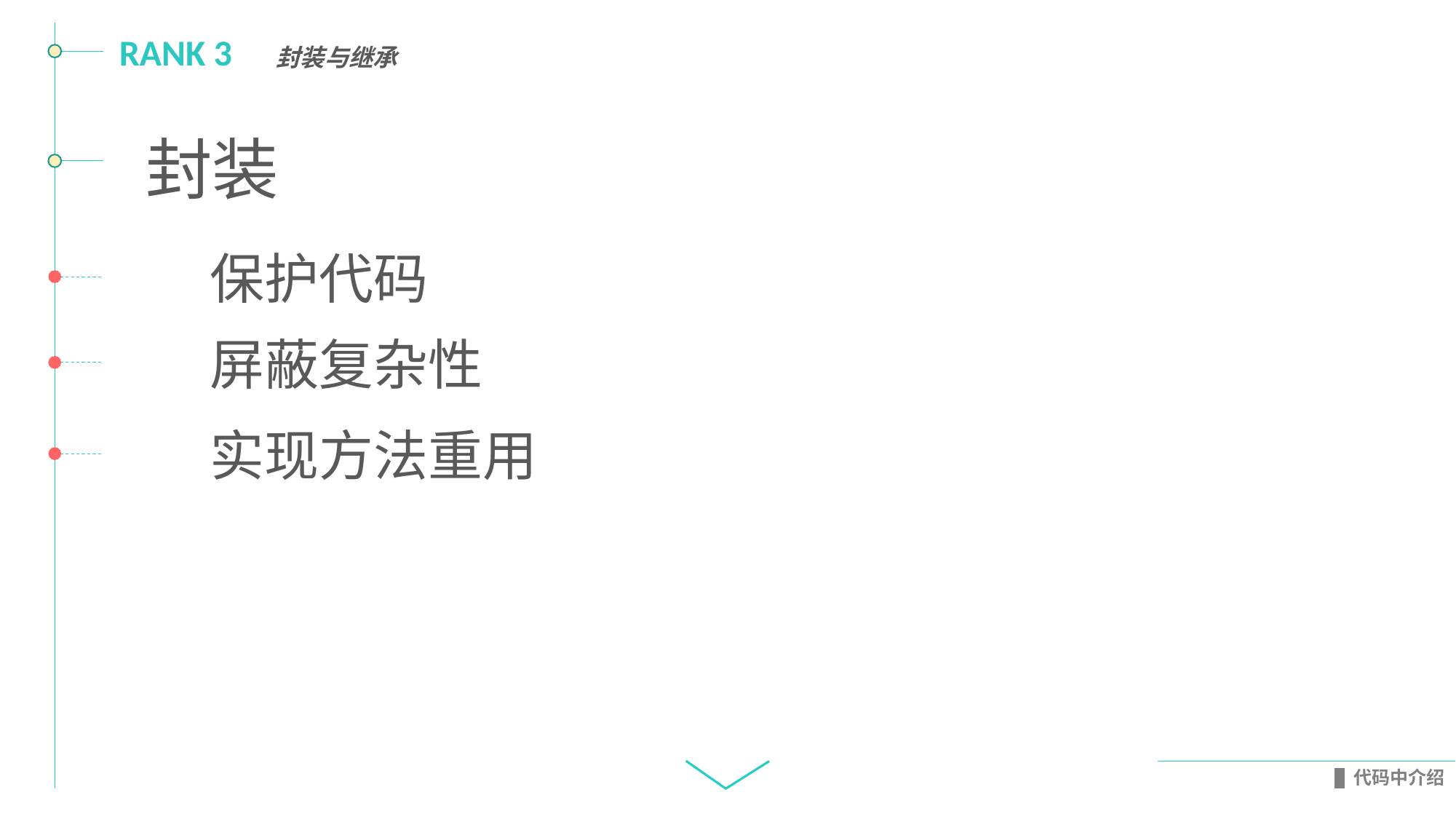

RANK 3
封装与继承

封装

保护代码

屏蔽复杂性

实现方法重用

1 代码中介绍